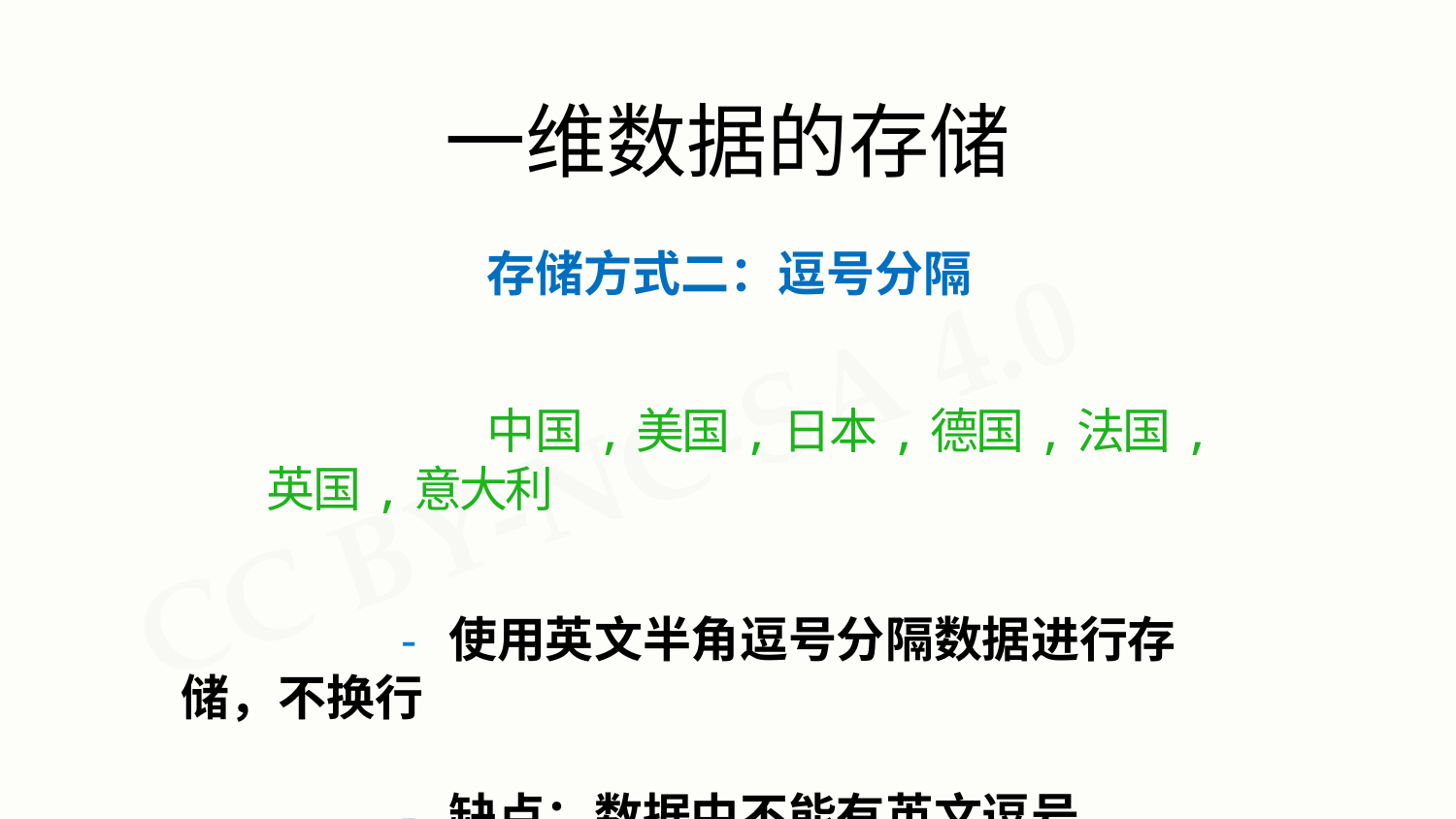

# 一维数据的存储
存储方式二：逗号分隔

中国,美国,日本,德国,法国,英国,意大利

- 使用英文半角逗号分隔数据进行存储，不换行

- 缺点：数据中不能有英文逗号